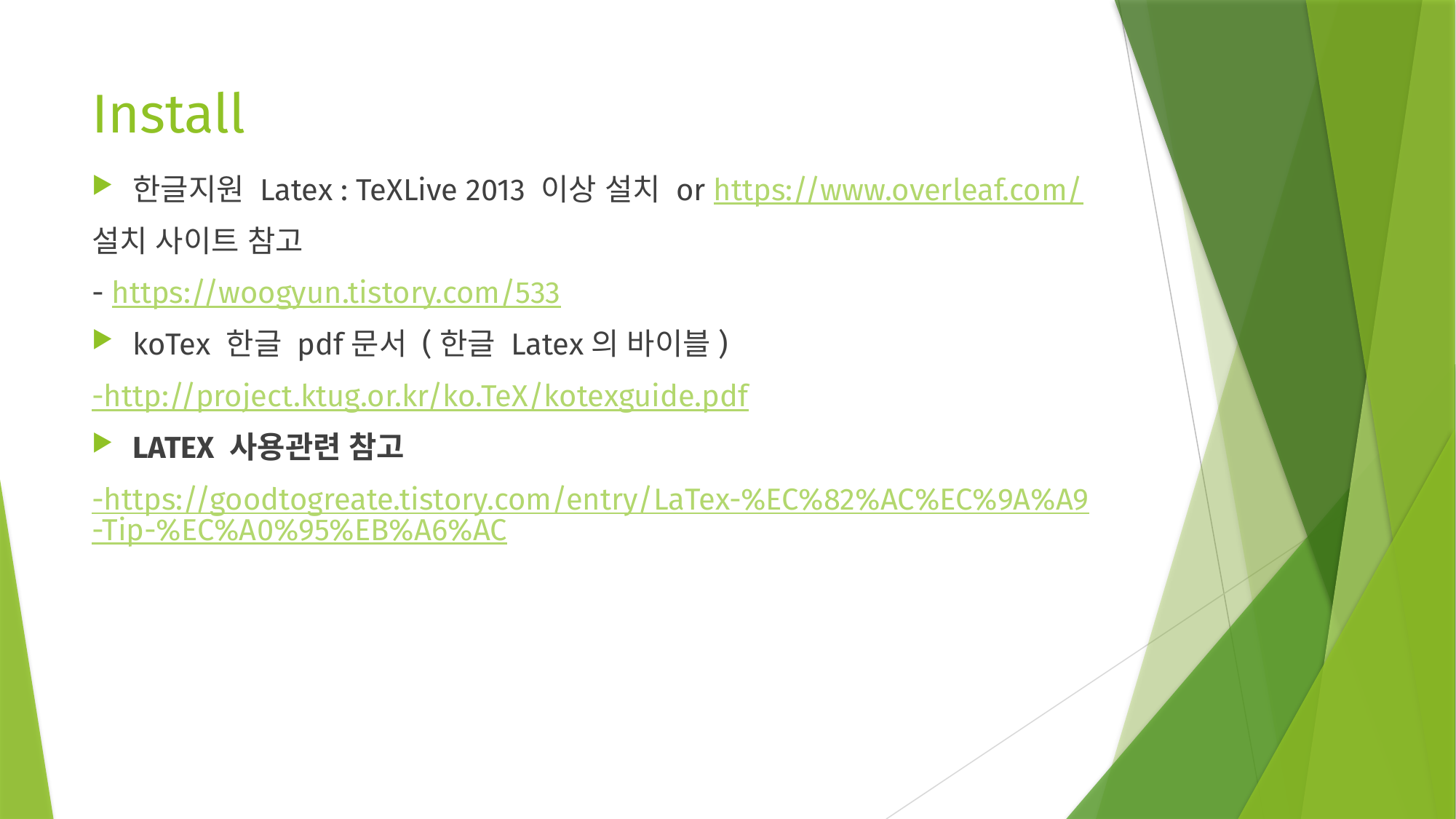

# Install
한글지원 Latex : TeXLive 2013 이상 설치 or https://www.overleaf.com/
설치 사이트 참고
- https://woogyun.tistory.com/533
koTex 한글 pdf문서 (한글 Latex의 바이블)
-http://project.ktug.or.kr/ko.TeX/kotexguide.pdf
LATEX 사용관련 참고
-https://goodtogreate.tistory.com/entry/LaTex-%EC%82%AC%EC%9A%A9-Tip-%EC%A0%95%EB%A6%AC